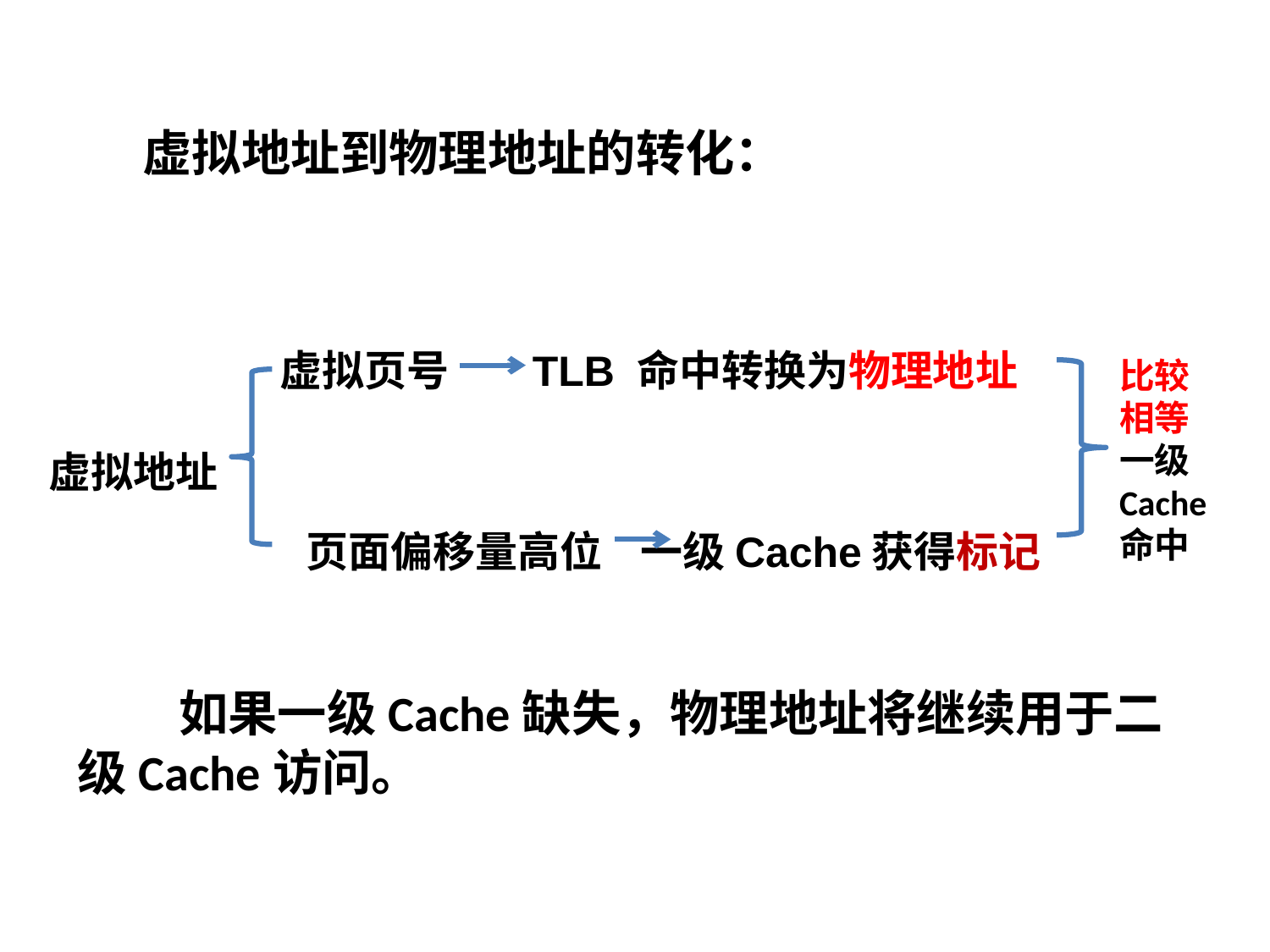

虚拟地址到物理地址的转化：
 虚拟页号
TLB 命中转换为物理地址
比较相等
一级Cache命中

虚拟地址
页面偏移量高位    一级Cache获得标记

        如果一级Cache缺失，物理地址将继续用于二级Cache访问。
40